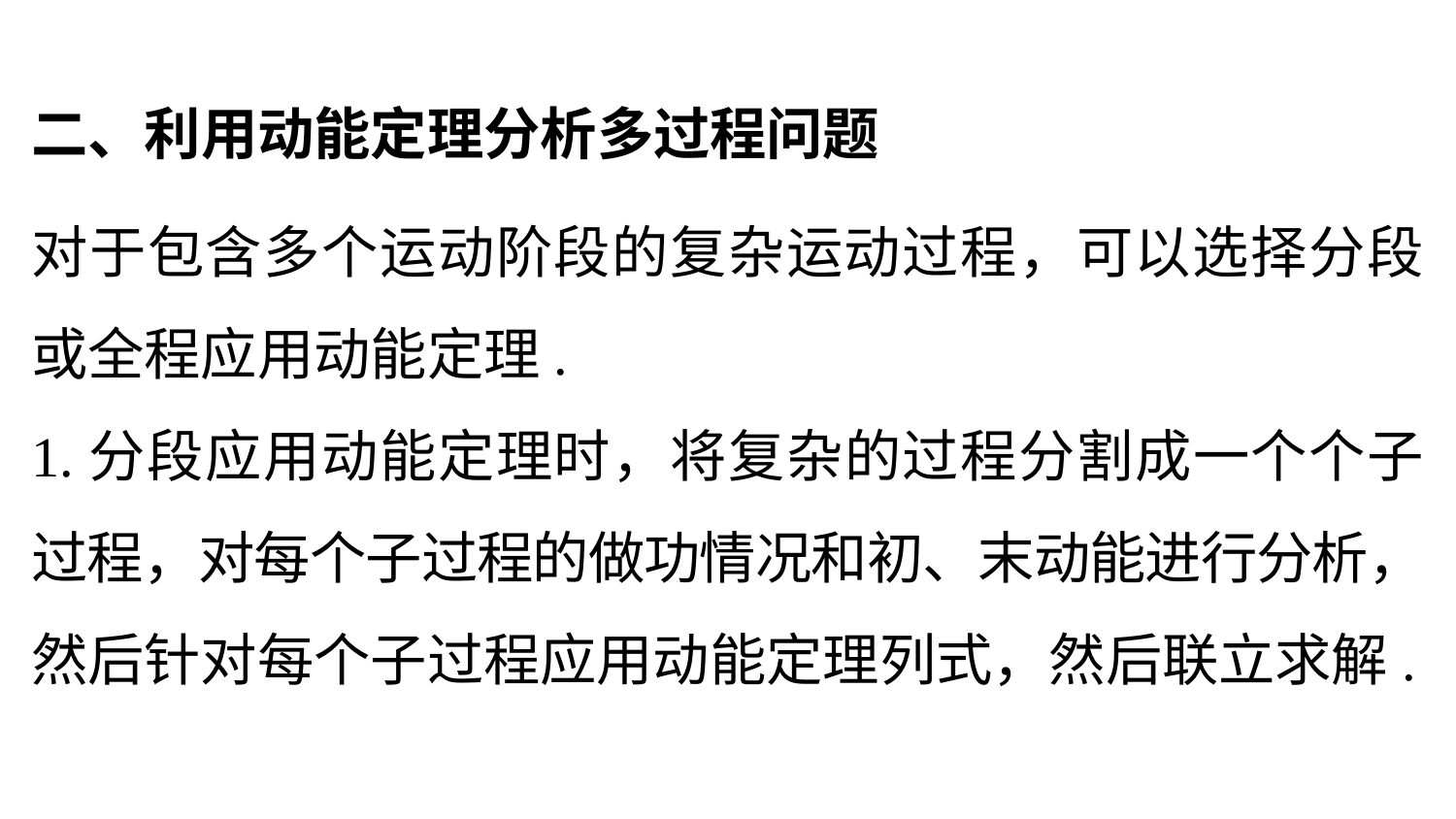

二、利用动能定理分析多过程问题
对于包含多个运动阶段的复杂运动过程，可以选择分段或全程应用动能定理.
1.分段应用动能定理时，将复杂的过程分割成一个个子过程，对每个子过程的做功情况和初、末动能进行分析，然后针对每个子过程应用动能定理列式，然后联立求解.